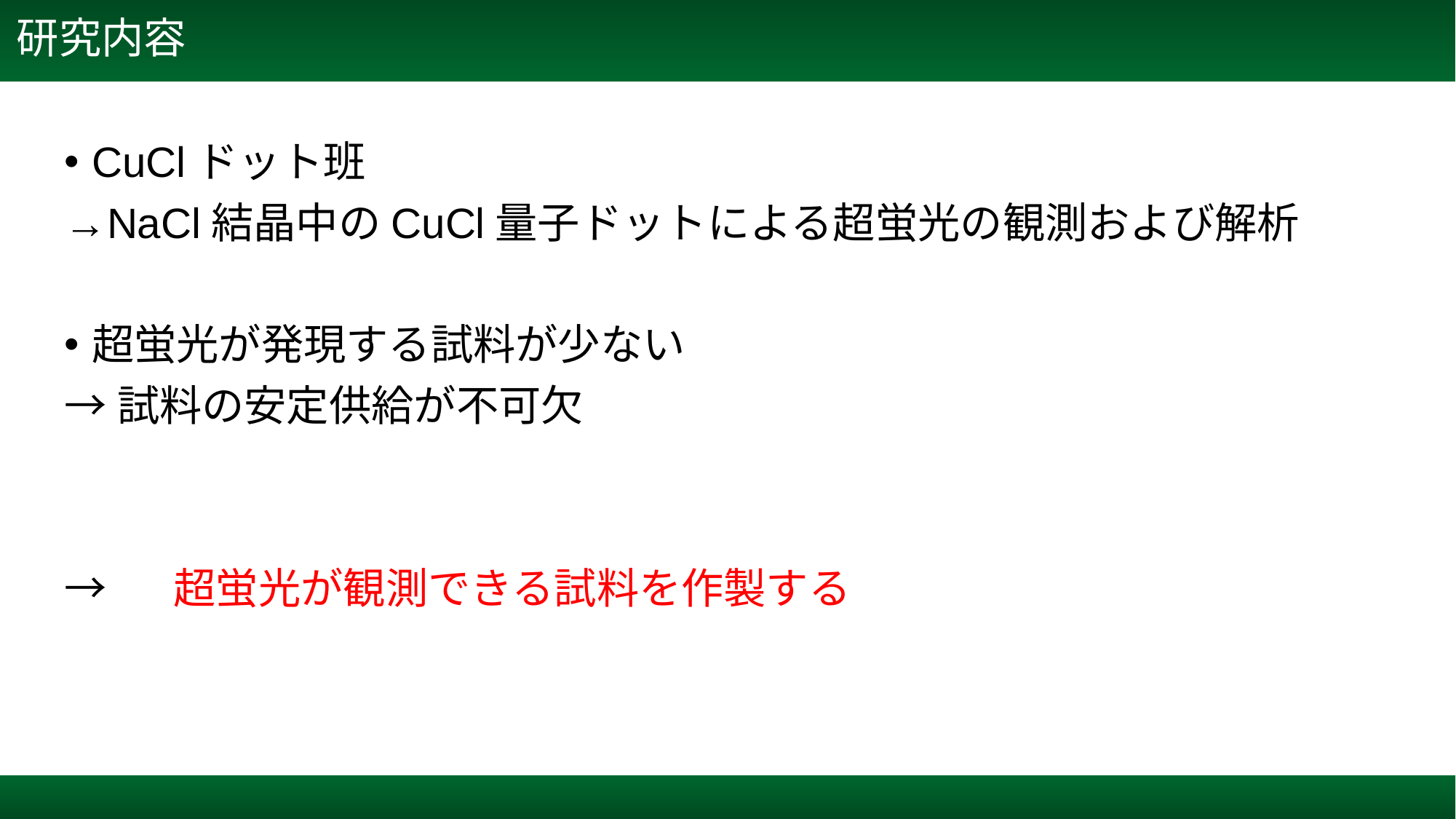

研究内容
CuClドット班
→NaCl結晶中のCuCl量子ドットによる超蛍光の観測および解析

超蛍光が発現する試料が少ない
→試料の安定供給が不可欠

→	超蛍光が観測できる試料を作製する